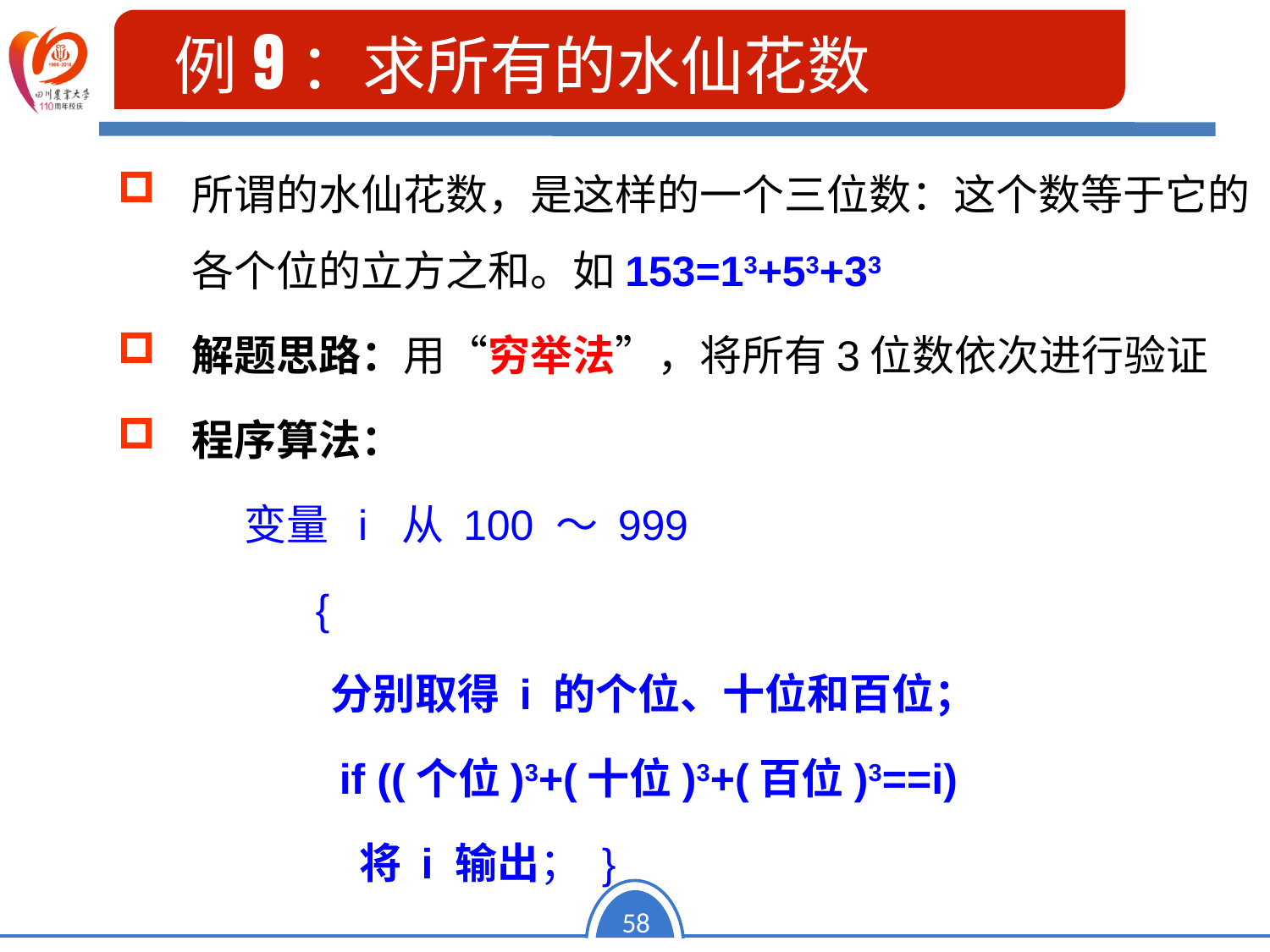

例9：求所有的水仙花数
所谓的水仙花数，是这样的一个三位数：这个数等于它的各个位的立方之和。如153=13+53+33
解题思路：用“穷举法”，将所有3位数依次进行验证
程序算法：
变量  i  从 100 ～ 999
      {
        分别取得 i 的个位、十位和百位；
        if ((个位)3+(十位)3+(百位)3==i)
           将 i 输出； }